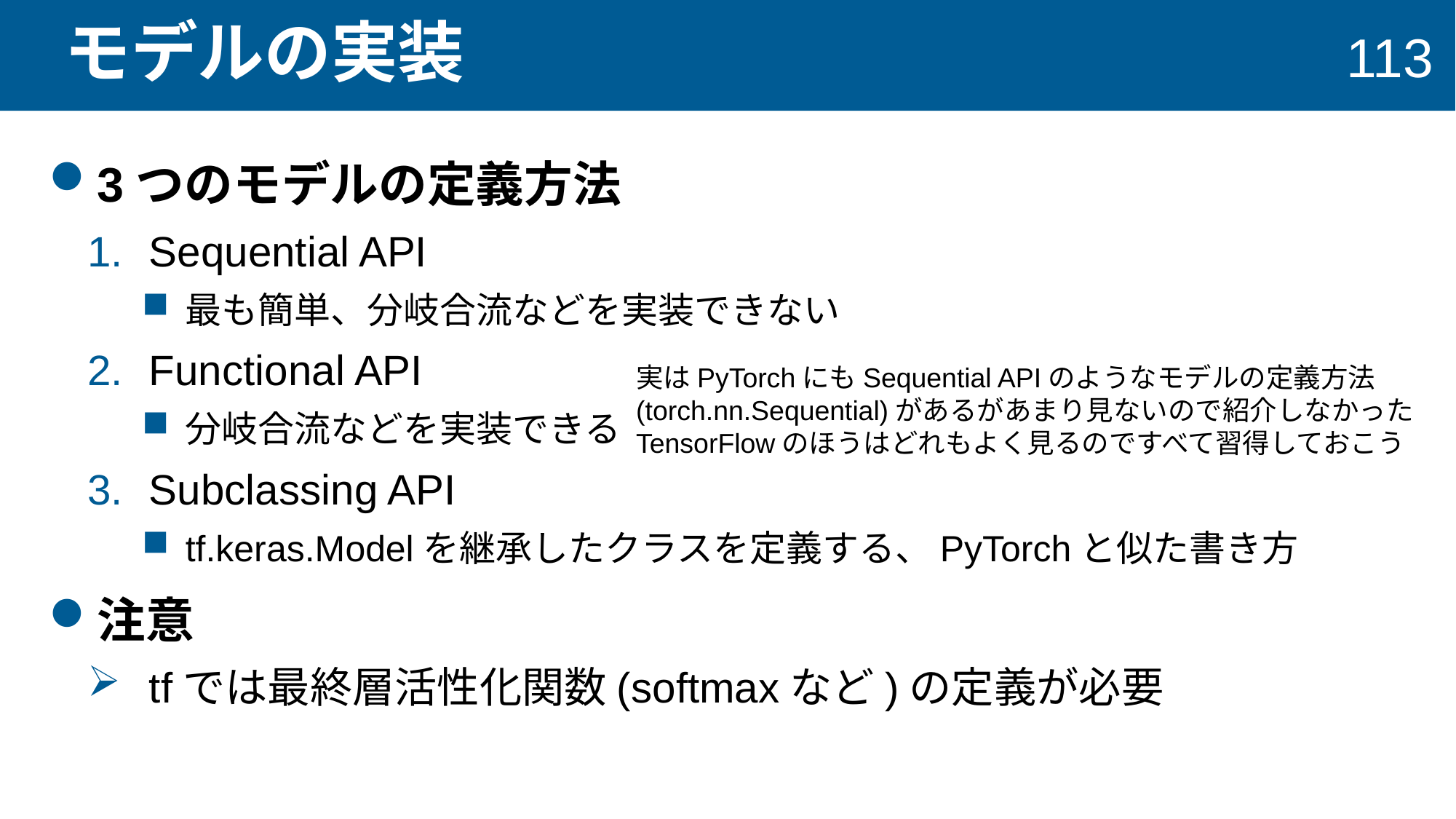

# モデルの実装
113
3つのモデルの定義方法
Sequential API
最も簡単、分岐合流などを実装できない
Functional API
分岐合流などを実装できる
Subclassing API
tf.keras.Modelを継承したクラスを定義する、PyTorchと似た書き方
注意
tfでは最終層活性化関数(softmaxなど)の定義が必要
実はPyTorchにもSequential APIのようなモデルの定義方法(torch.nn.Sequential)があるがあまり見ないので紹介しなかった
TensorFlowのほうはどれもよく見るのですべて習得しておこう